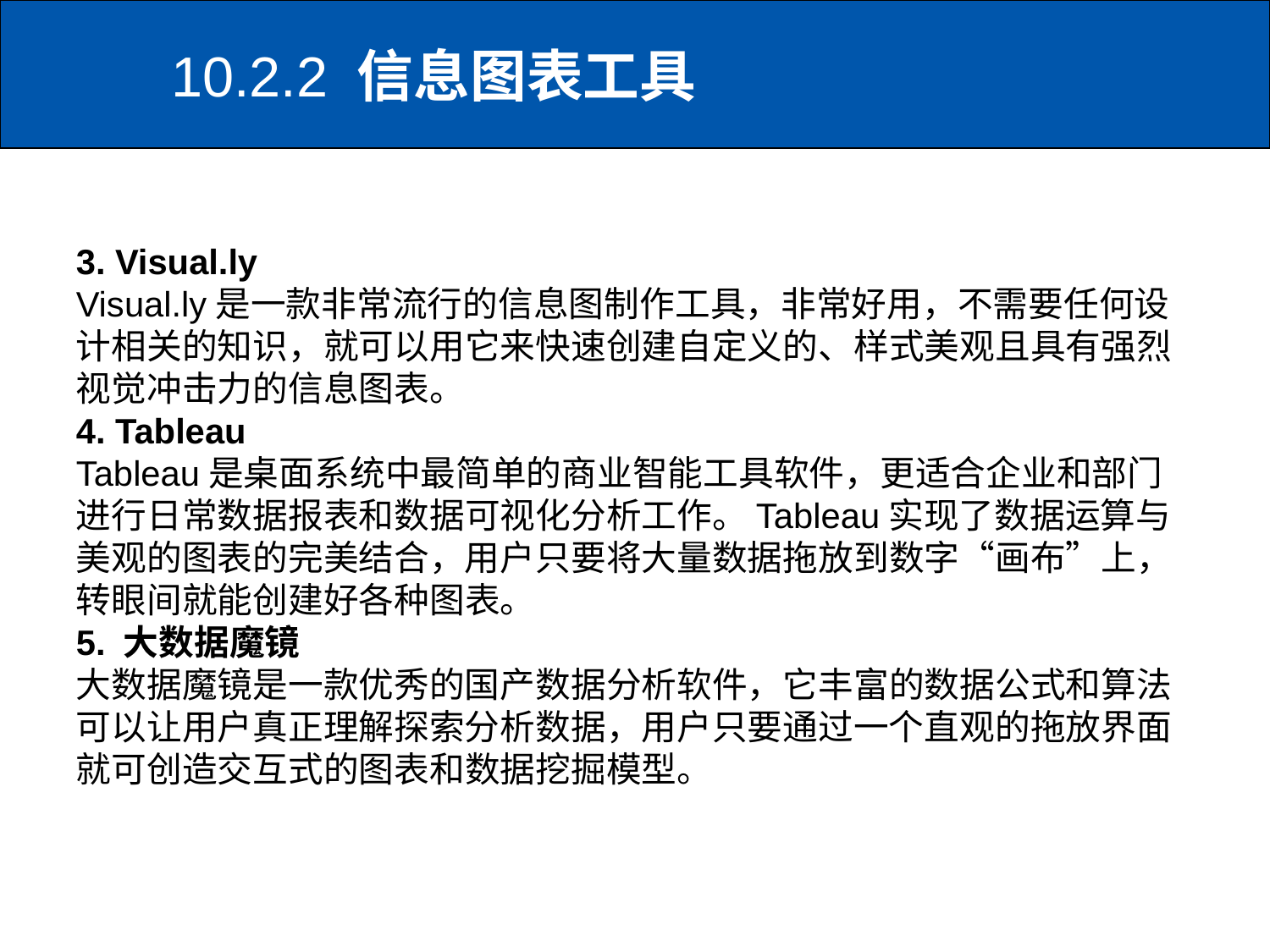

10.2.2 信息图表工具
3. Visual.ly
Visual.ly是一款非常流行的信息图制作工具，非常好用，不需要任何设计相关的知识，就可以用它来快速创建自定义的、样式美观且具有强烈视觉冲击力的信息图表。
4. Tableau
Tableau是桌面系统中最简单的商业智能工具软件，更适合企业和部门进行日常数据报表和数据可视化分析工作。Tableau实现了数据运算与美观的图表的完美结合，用户只要将大量数据拖放到数字“画布”上，转眼间就能创建好各种图表。
5. 大数据魔镜
大数据魔镜是一款优秀的国产数据分析软件，它丰富的数据公式和算法可以让用户真正理解探索分析数据，用户只要通过一个直观的拖放界面就可创造交互式的图表和数据挖掘模型。